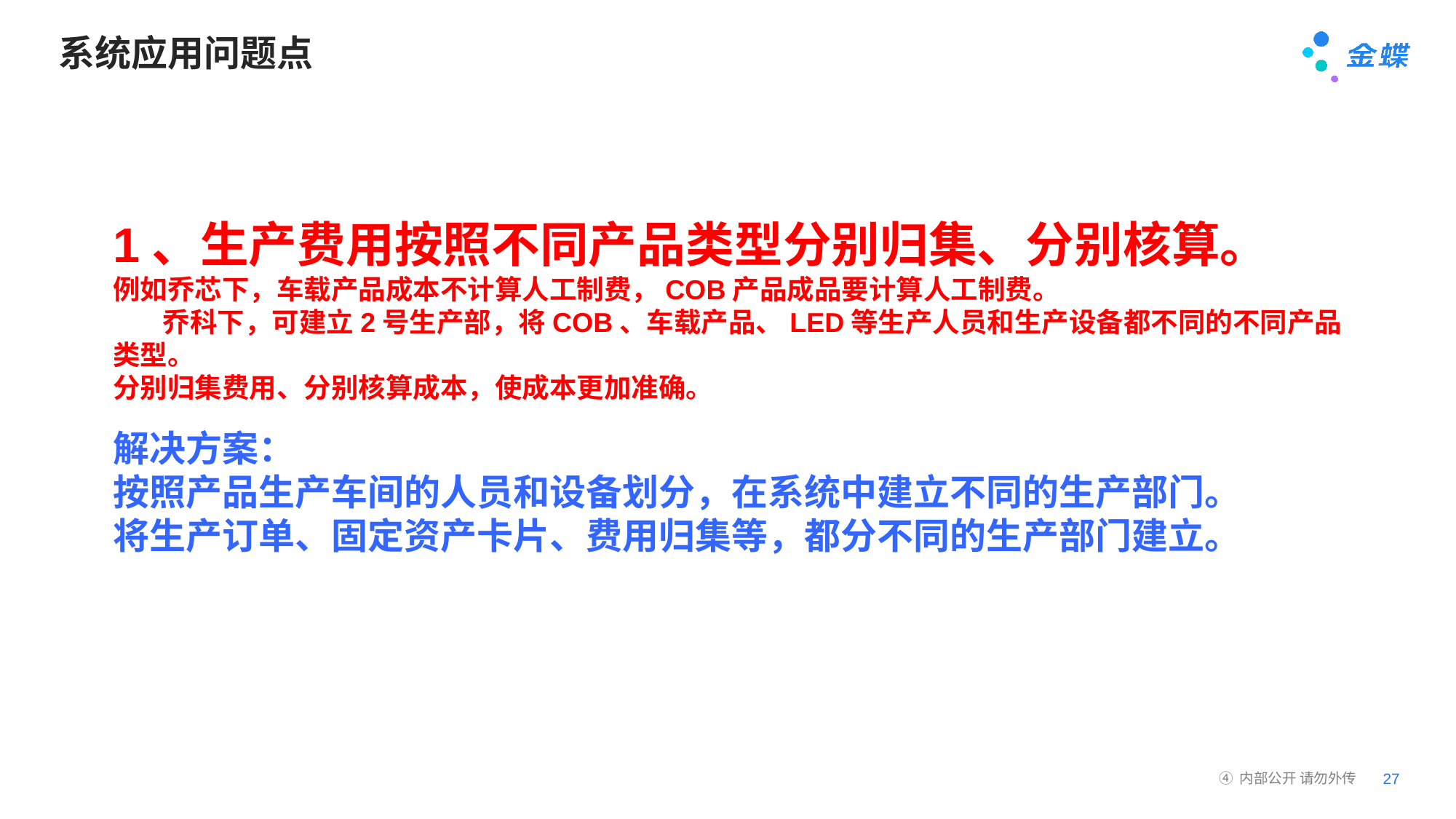

# 系统应用问题点
1、生产费用按照不同产品类型分别归集、分别核算。
例如乔芯下，车载产品成本不计算人工制费，COB产品成品要计算人工制费。
       乔科下，可建立2号生产部，将COB、车载产品、LED等生产人员和生产设备都不同的不同产品类型。
分别归集费用、分别核算成本，使成本更加准确。
解决方案：
按照产品生产车间的人员和设备划分，在系统中建立不同的生产部门。
将生产订单、固定资产卡片、费用归集等，都分不同的生产部门建立。